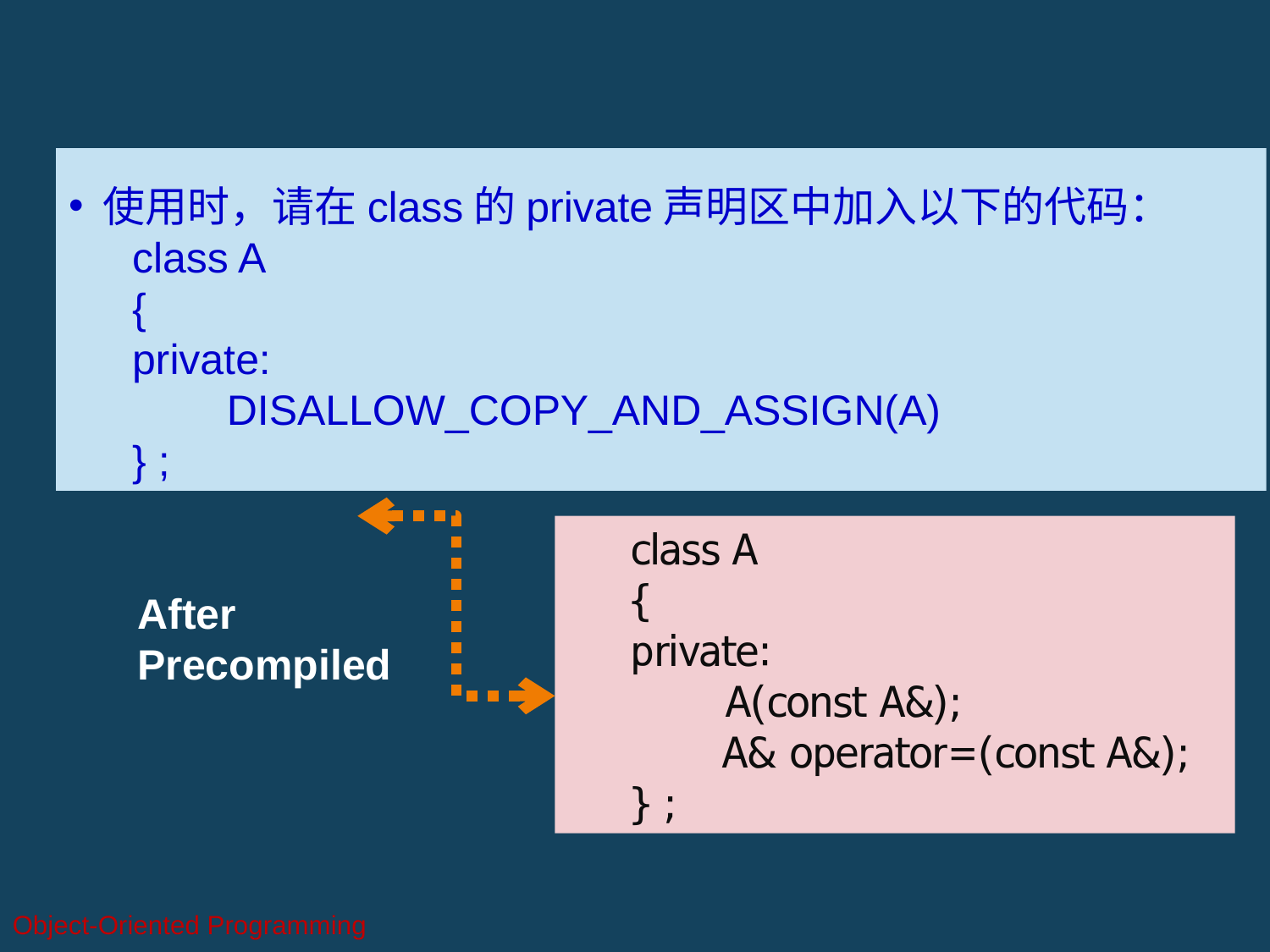

使用时，请在class的private声明区中加入以下的代码：
class A
{
private:
　　DISALLOW_COPY_AND_ASSIGN(A)
} ;
class A
{
private:
　　A(const A&);
       A& operator=(const A&);
} ;
After Precompiled
Object-Oriented Programming